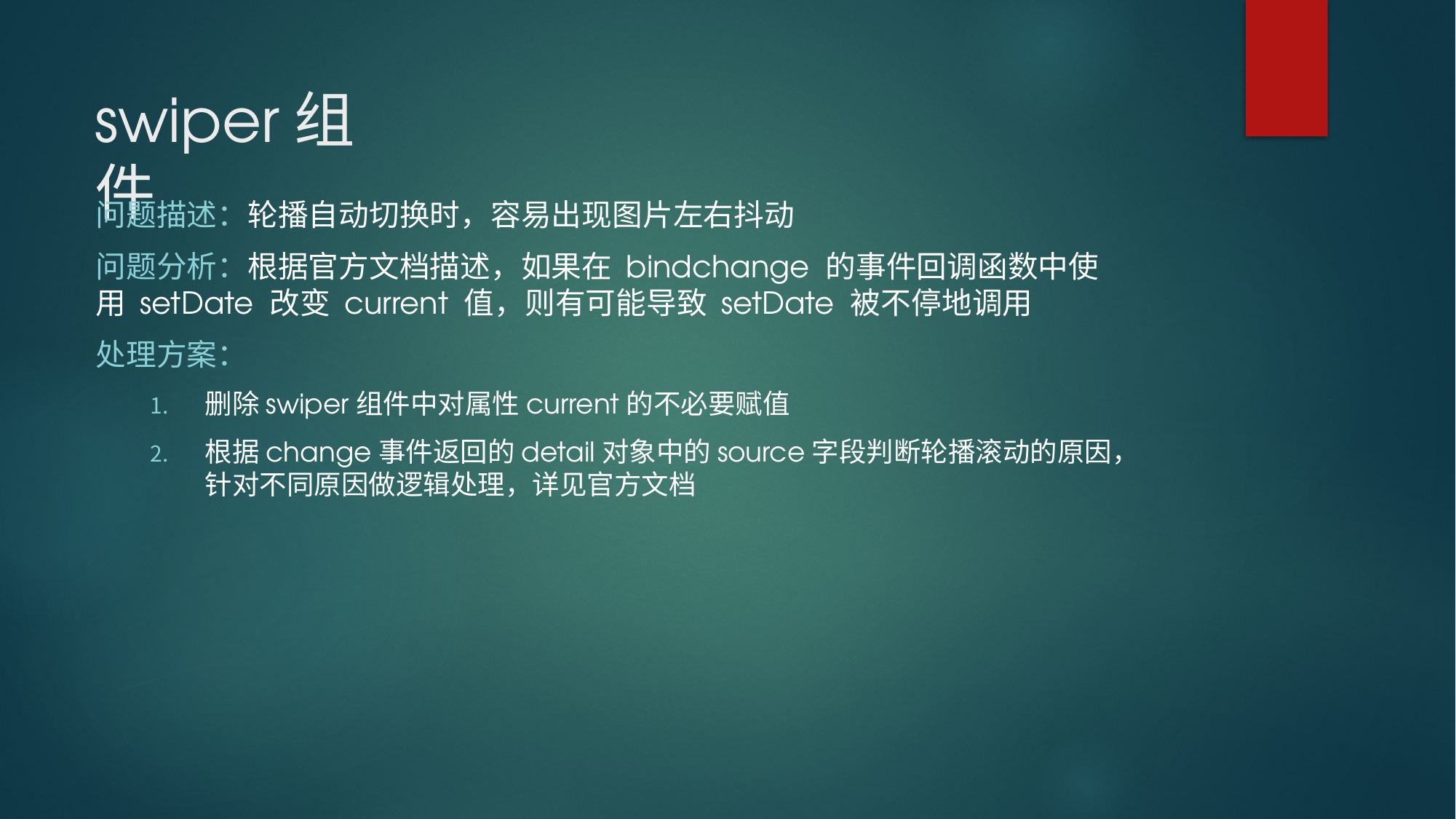

# swiper组件
问题描述：轮播自动切换时，容易出现图片左右抖动
问题分析：根据官方文档描述，如果在 bindchange 的事件回调函数中使用 setDate 改变 current 值，则有可能导致 setDate 被不停地调用
处理方案：
删除swiper组件中对属性current的不必要赋值
根据change事件返回的detail对象中的source字段判断轮播滚动的原因，针对不同原因做逻辑处理，详见官方文档